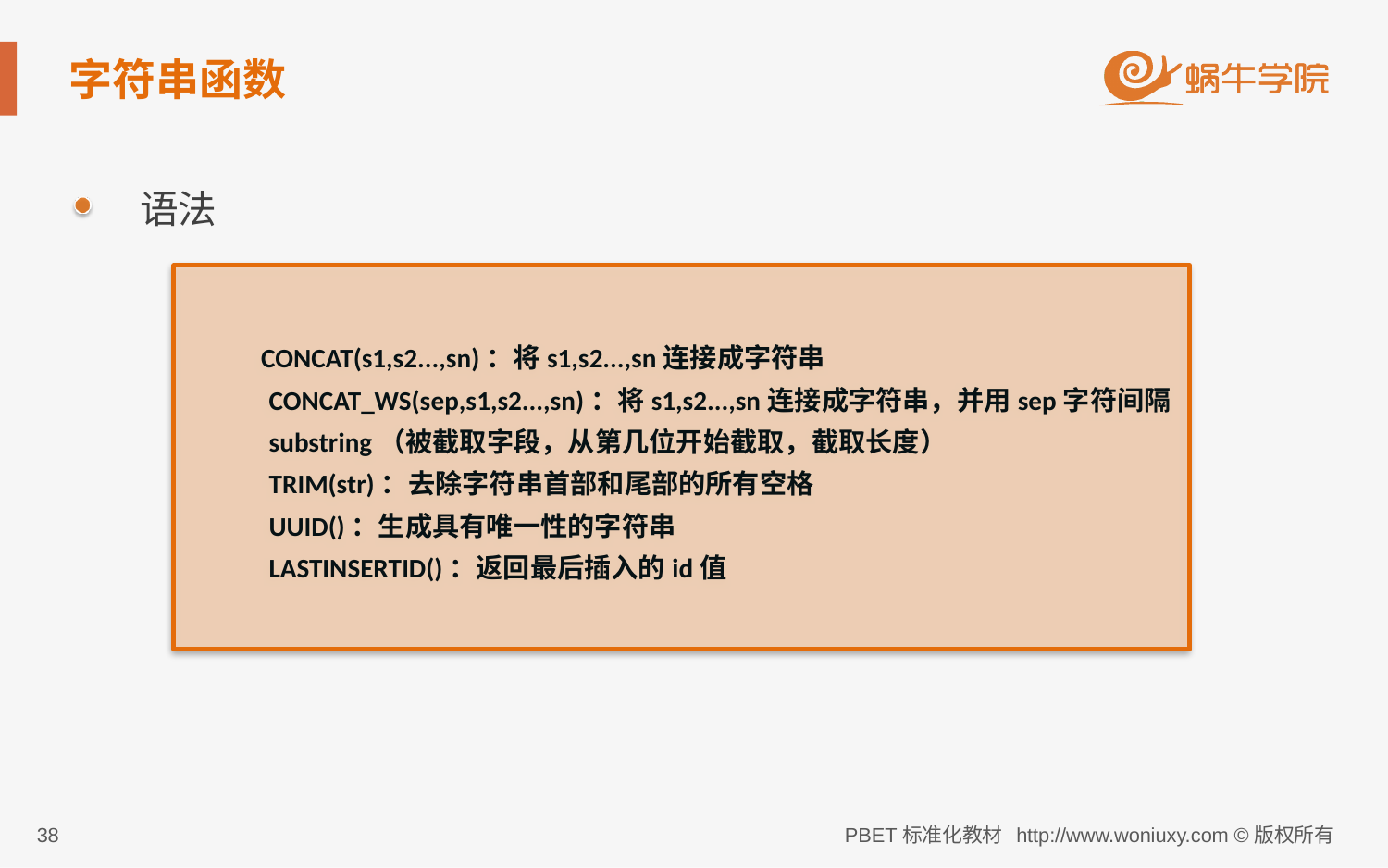

# 字符串函数
语法

	 CONCAT(s1,s2...,sn)：将s1,s2...,sn连接成字符串
            CONCAT_WS(sep,s1,s2...,sn)：将s1,s2...,sn连接成字符串，并用sep字符间隔
            substring（被截取字段，从第几位开始截取，截取长度） 
            TRIM(str)：去除字符串首部和尾部的所有空格
            UUID()：生成具有唯一性的字符串
            LASTINSERTID()：返回最后插入的id值